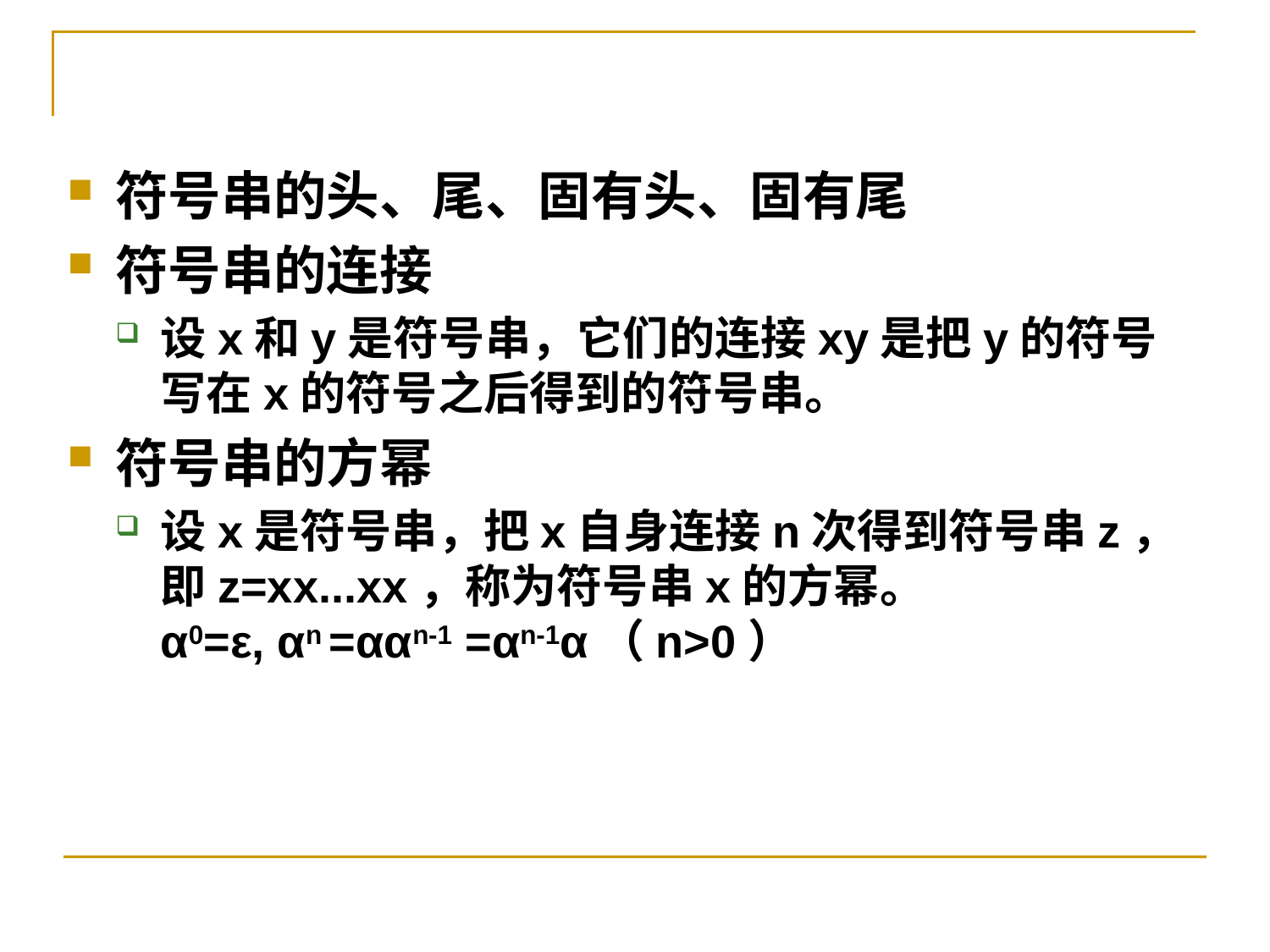

#
符号串的头、尾、固有头、固有尾
符号串的连接
设x和y是符号串，它们的连接xy是把y的符号写在x的符号之后得到的符号串。
符号串的方幂
设x是符号串，把x自身连接n次得到符号串z，即z=xx...xx，称为符号串x的方幂。
α0=ε, αn =ααn-1 =αn-1α（n>0）